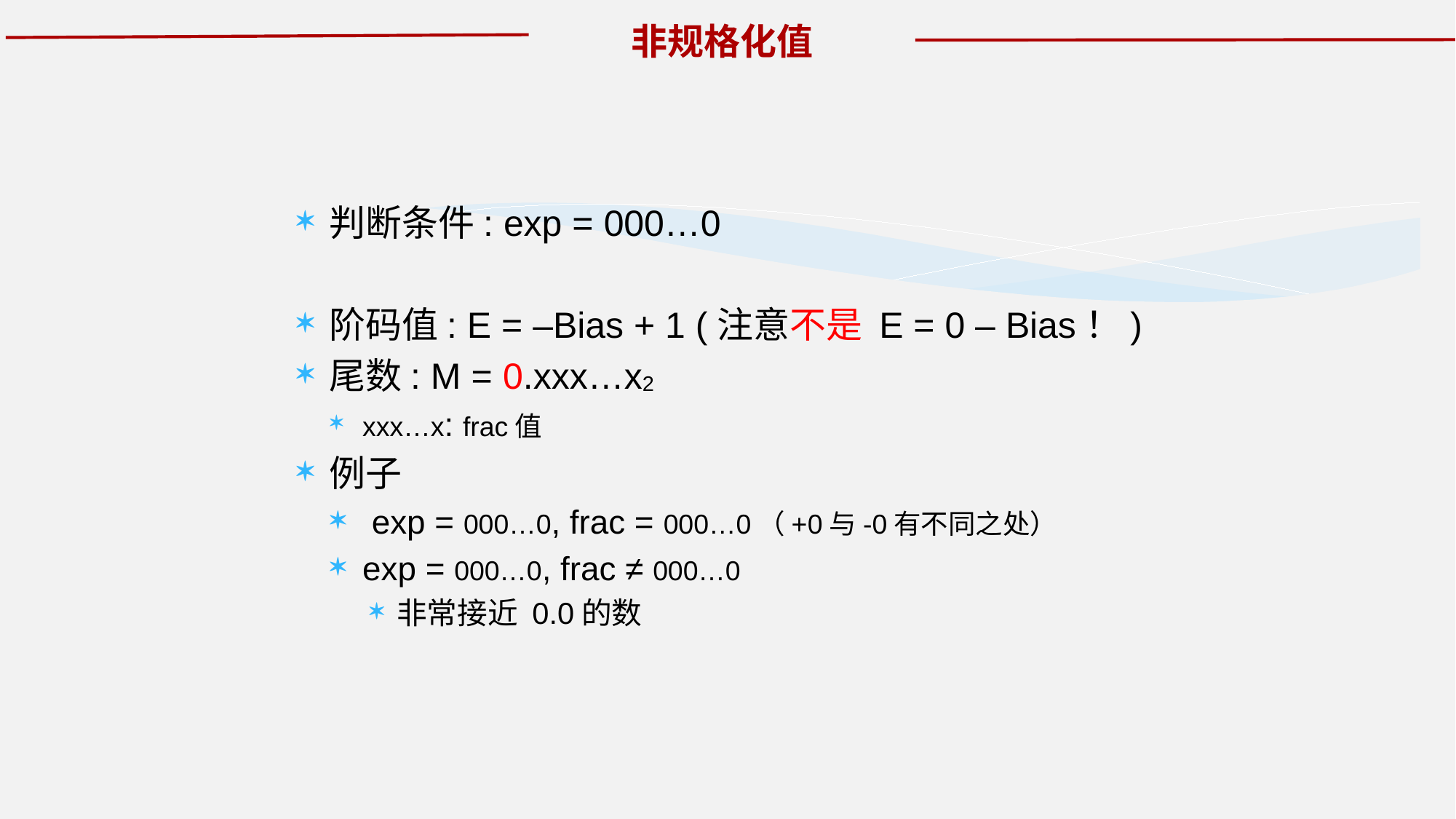

非规格化值
判断条件: exp = 000…0

阶码值: E = –Bias + 1 (注意不是 E = 0 – Bias！)
尾数: M = 0.xxx…x2
xxx…x: frac值
例子
 exp = 000…0, frac = 000…0（+0与-0有不同之处）
exp = 000…0, frac ≠ 000…0
非常接近 0.0的数